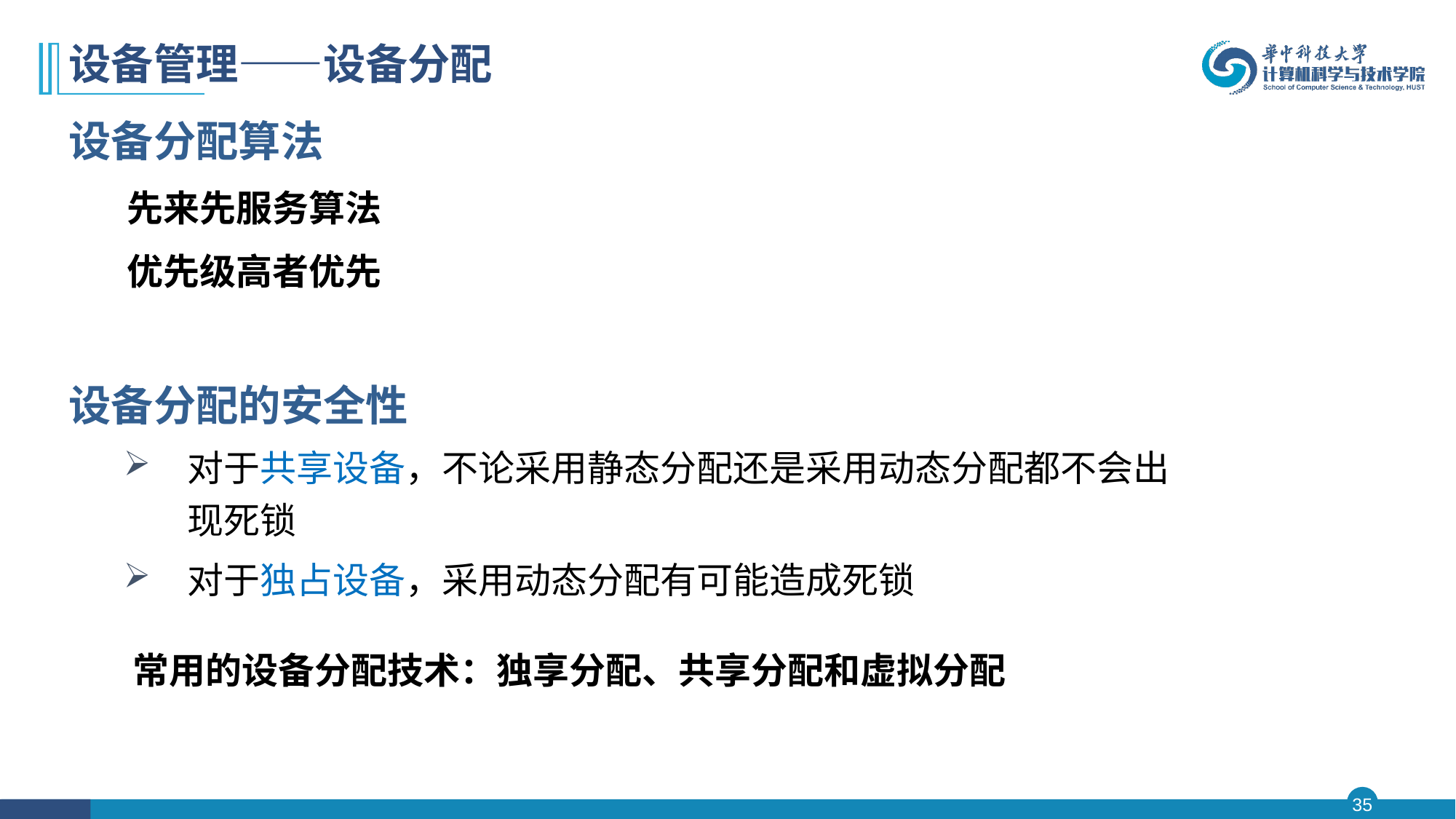

# 设备管理——设备分配
设备分配算法
      先来先服务算法
      优先级高者优先

设备分配的安全性
对于共享设备，不论采用静态分配还是采用动态分配都不会出现死锁
对于独占设备，采用动态分配有可能造成死锁

	常用的设备分配技术：独享分配、共享分配和虚拟分配